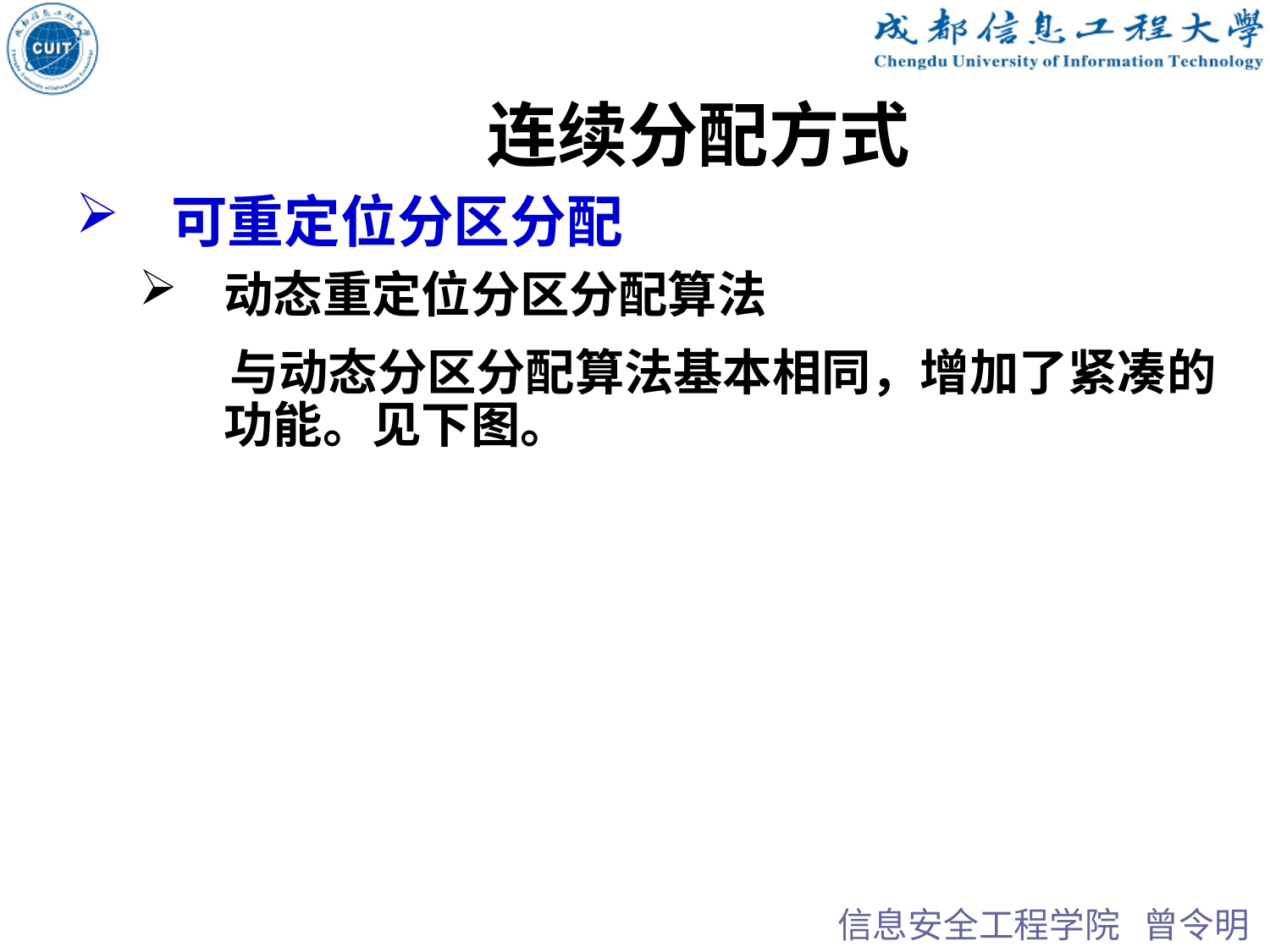

连续分配方式
可重定位分区分配
动态重定位分区分配算法
       与动态分区分配算法基本相同，增加了紧凑的功能。见下图。